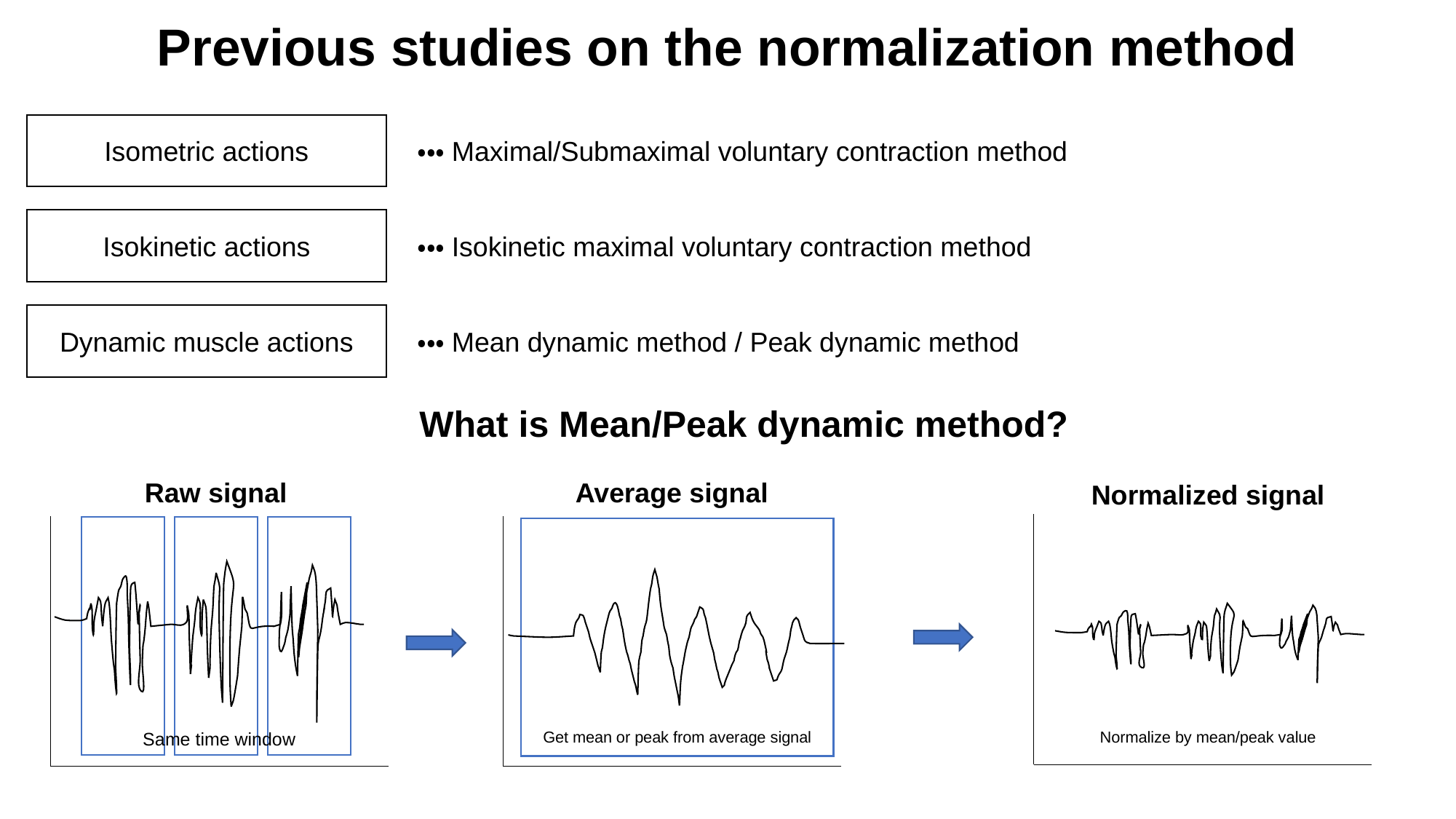

# Previous studies on the normalization method
Isometric actions
・・・Maximal/Submaximal voluntary contraction method
Isokinetic actions
・・・Isokinetic maximal voluntary contraction method
Dynamic muscle actions
・・・Mean dynamic method / Peak dynamic method
What is Mean/Peak dynamic method?
Raw signal
Average signal
Normalized signal

Get mean or peak from average signal
Normalize by mean/peak value
Same time window